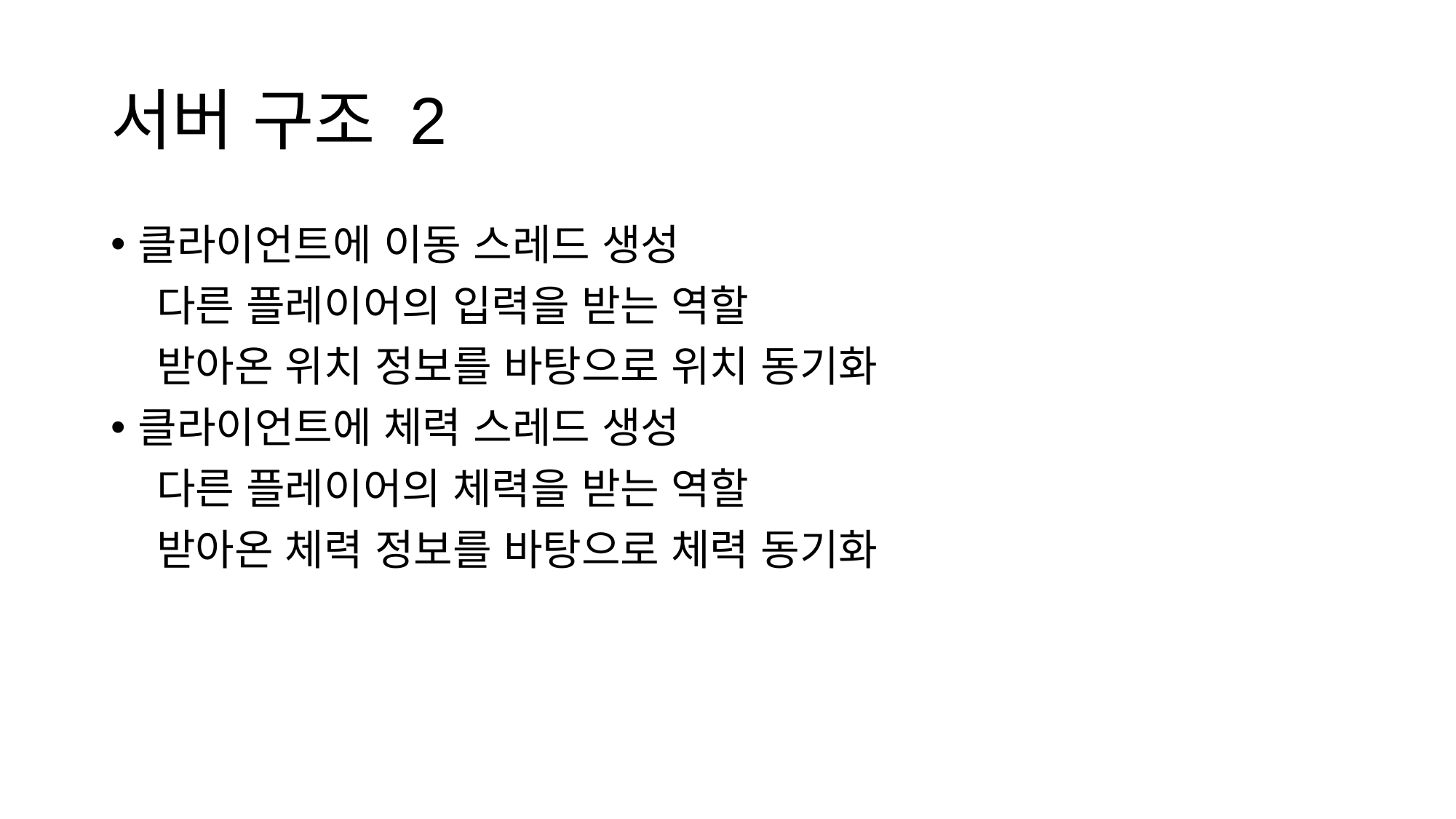

# 서버 구조 2
클라이언트에 이동 스레드 생성
   다른 플레이어의 입력을 받는 역할
   받아온 위치 정보를 바탕으로 위치 동기화
클라이언트에 체력 스레드 생성
   다른 플레이어의 체력을 받는 역할
   받아온 체력 정보를 바탕으로 체력 동기화